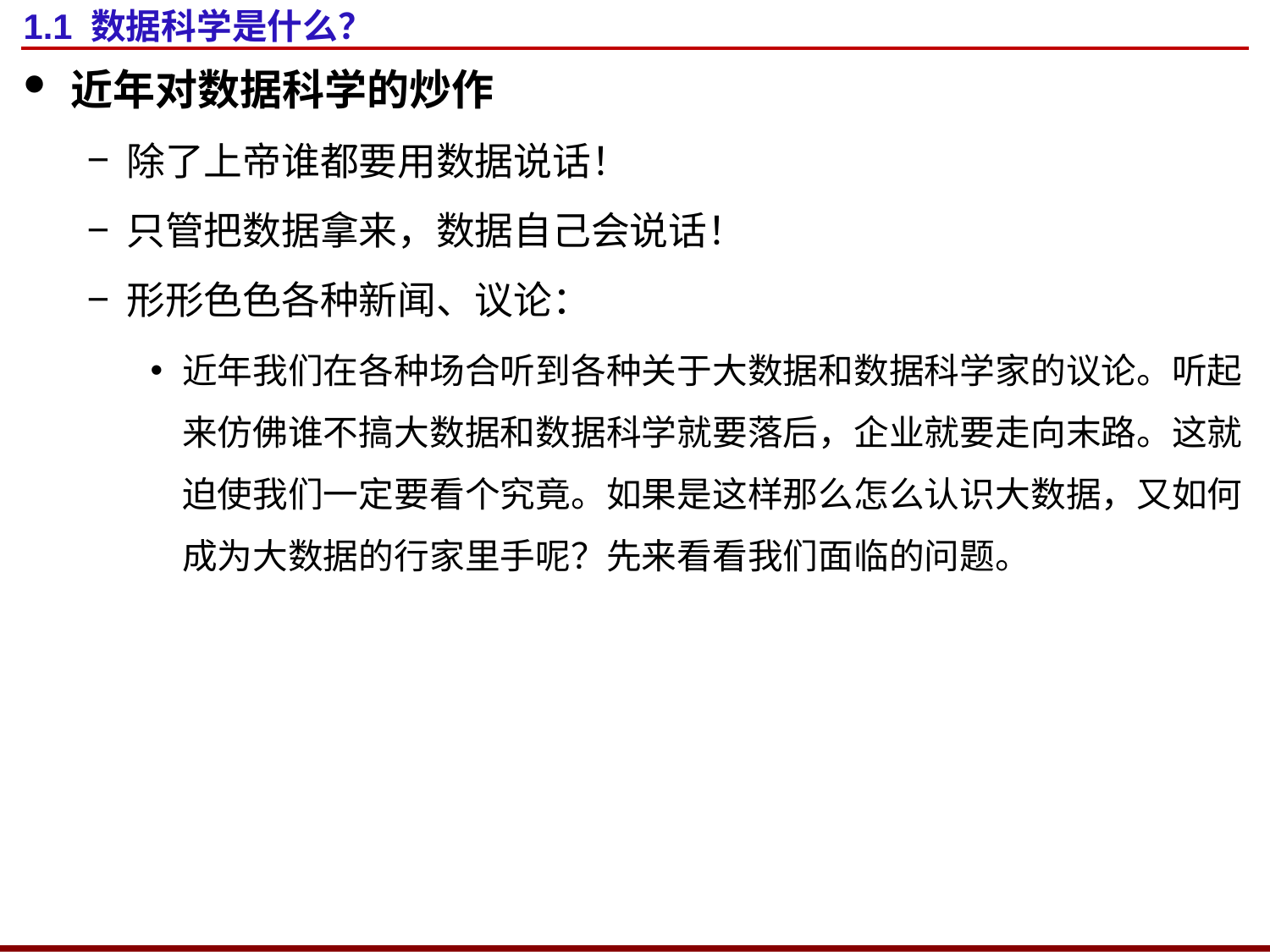

# 1.1 数据科学是什么？
近年对数据科学的炒作
除了上帝谁都要用数据说话！
只管把数据拿来，数据自己会说话！
形形色色各种新闻、议论：
近年我们在各种场合听到各种关于大数据和数据科学家的议论。听起来仿佛谁不搞大数据和数据科学就要落后，企业就要走向末路。这就迫使我们一定要看个究竟。如果是这样那么怎么认识大数据，又如何成为大数据的行家里手呢？先来看看我们面临的问题。